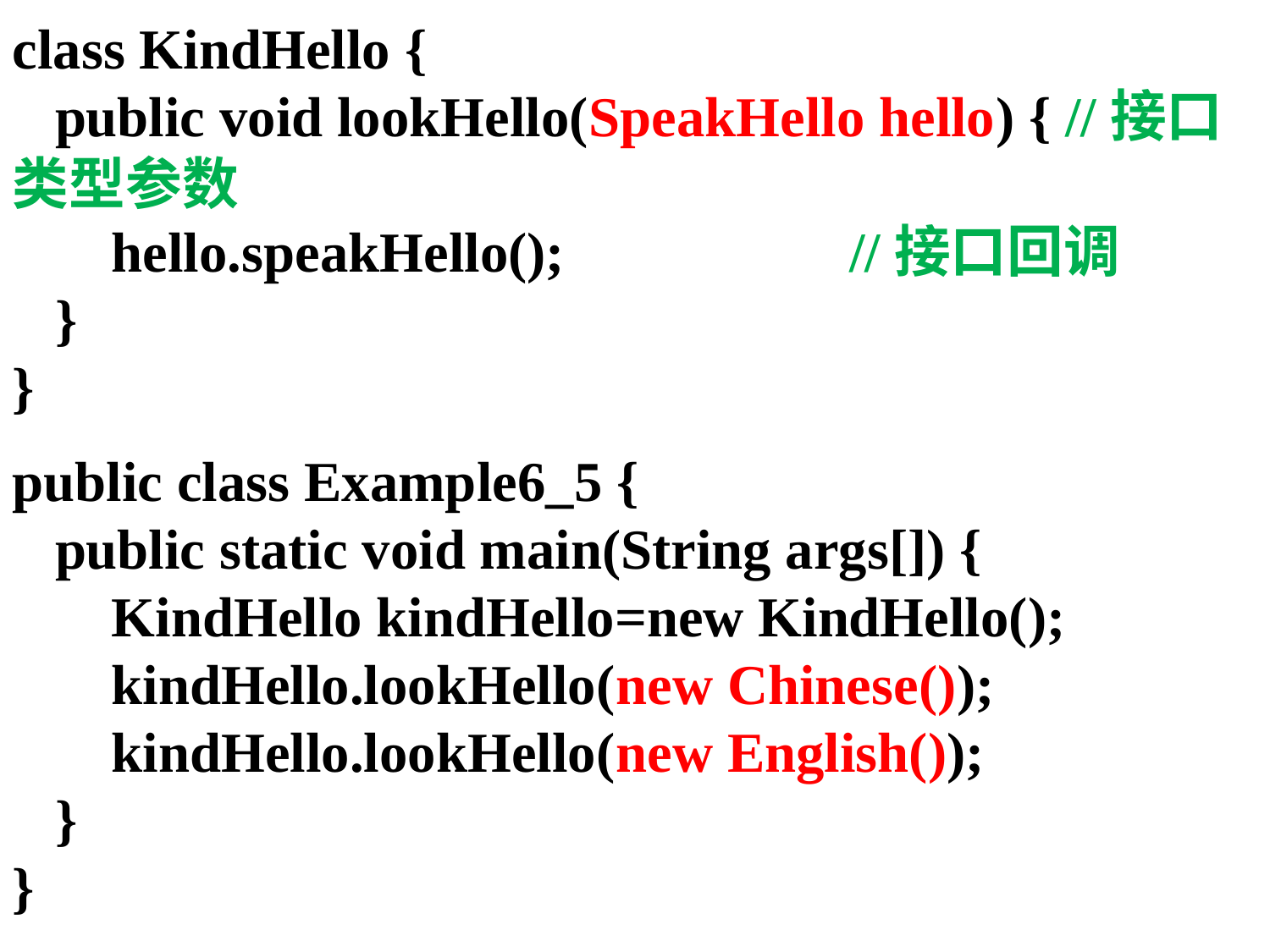

class KindHello {
   public void lookHello(SpeakHello hello) { //接口类型参数
       hello.speakHello();                    //接口回调
   }
}
public class Example6_5 {
   public static void main(String args[]) {
       KindHello kindHello=new KindHello();
       kindHello.lookHello(new Chinese());
       kindHello.lookHello(new English());
   }
}